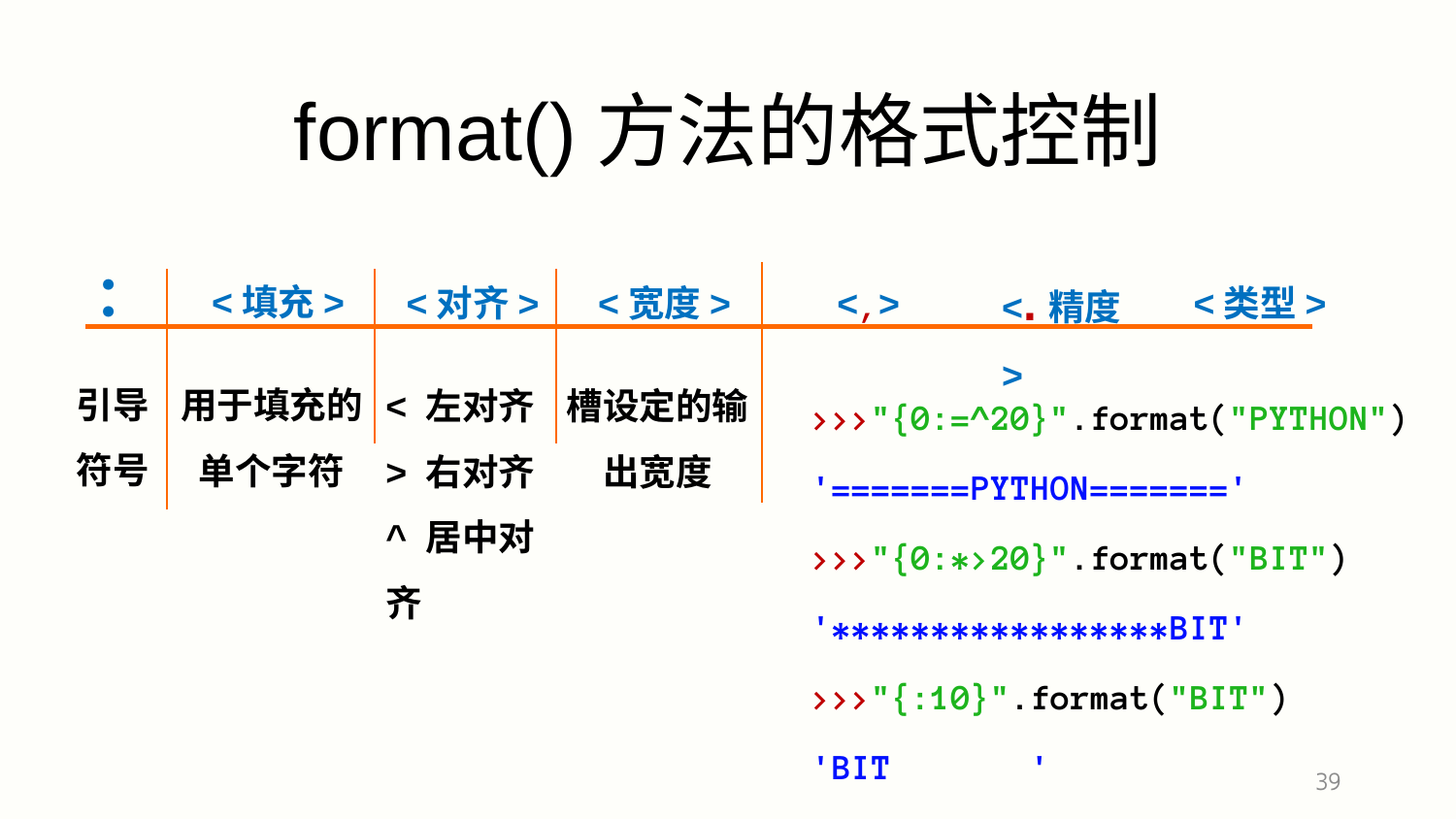

format()方法的格式控制
：
<.精度>
<填充>
<类型>
<,>
<宽度>
<对齐>
引导符号
>>>"{0:=^20}".format("PYTHON")
'=======PYTHON======='
>>>"{0:*>20}".format("BIT")
'*****************BIT'
>>>"{:10}".format("BIT")
'BIT       '
用于填充的单个字符
< 左对齐
> 右对齐
^ 居中对齐
槽设定的输出宽度
39